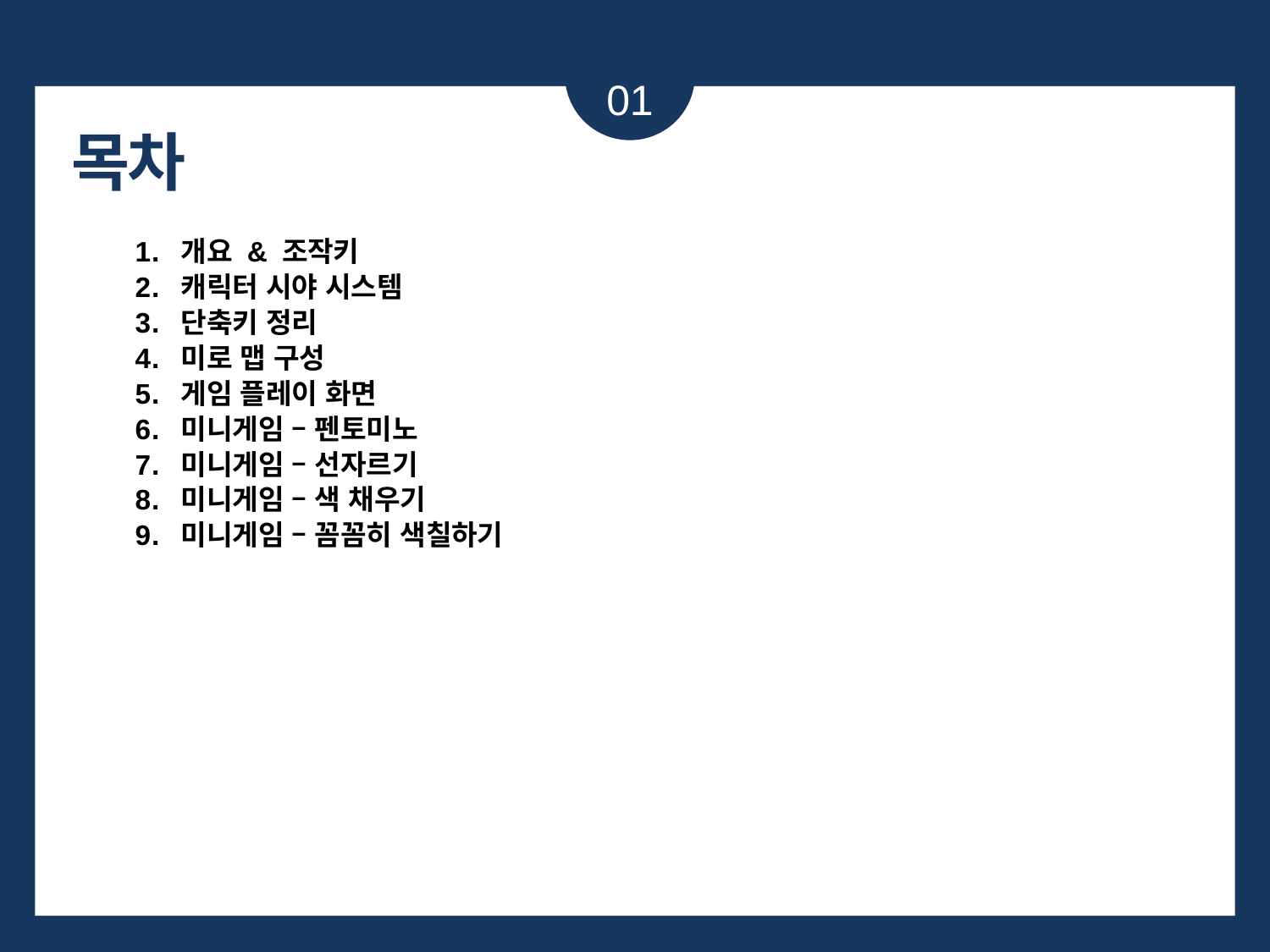

01

목차

개요 & 조작키
캐릭터 시야 시스템
단축키 정리
미로 맵 구성
게임 플레이 화면
미니게임 – 펜토미노
미니게임 – 선자르기
미니게임 – 색 채우기
미니게임 – 꼼꼼히 색칠하기